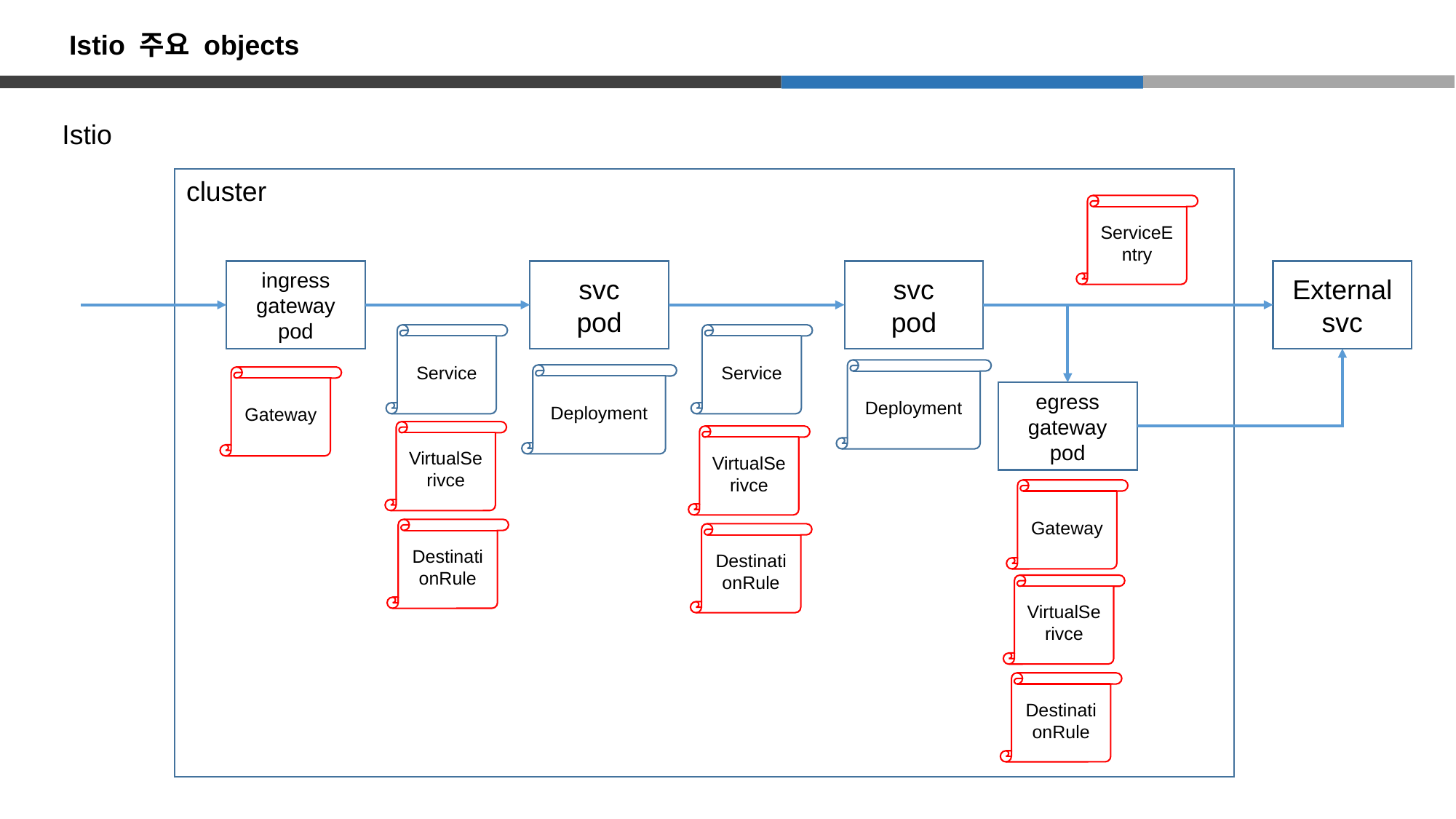

Istio 주요 objects

Istio
cluster

ServiceEntry
ingress
gateway
pod
svc
pod
svc
pod
External
svc
Service
Service
Deployment
Deployment
Gateway
egress
gateway
pod
VirtualSerivce
VirtualSerivce
Gateway
DestinationRule
DestinationRule
VirtualSerivce
DestinationRule